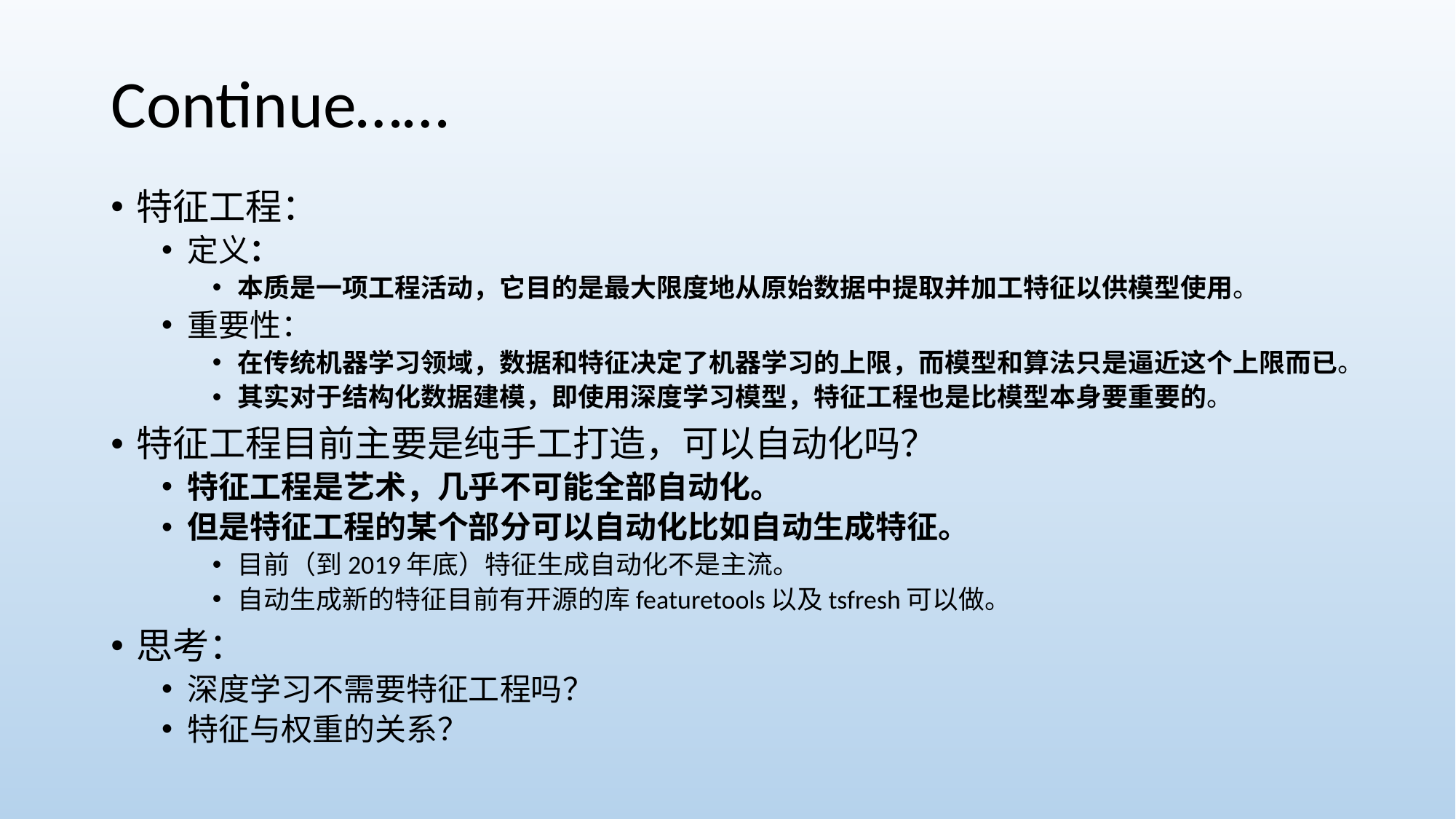

# Continue……
特征工程：
定义：
本质是一项工程活动，它目的是最大限度地从原始数据中提取并加工特征以供模型使用。
重要性：
在传统机器学习领域，数据和特征决定了机器学习的上限，而模型和算法只是逼近这个上限而已。
其实对于结构化数据建模，即使用深度学习模型，特征工程也是比模型本身要重要的。
特征工程目前主要是纯手工打造，可以自动化吗？
特征工程是艺术，几乎不可能全部自动化。
但是特征工程的某个部分可以自动化比如自动生成特征。
目前（到2019年底）特征生成自动化不是主流。
自动生成新的特征目前有开源的库featuretools以及tsfresh可以做。
思考：
深度学习不需要特征工程吗？
特征与权重的关系？